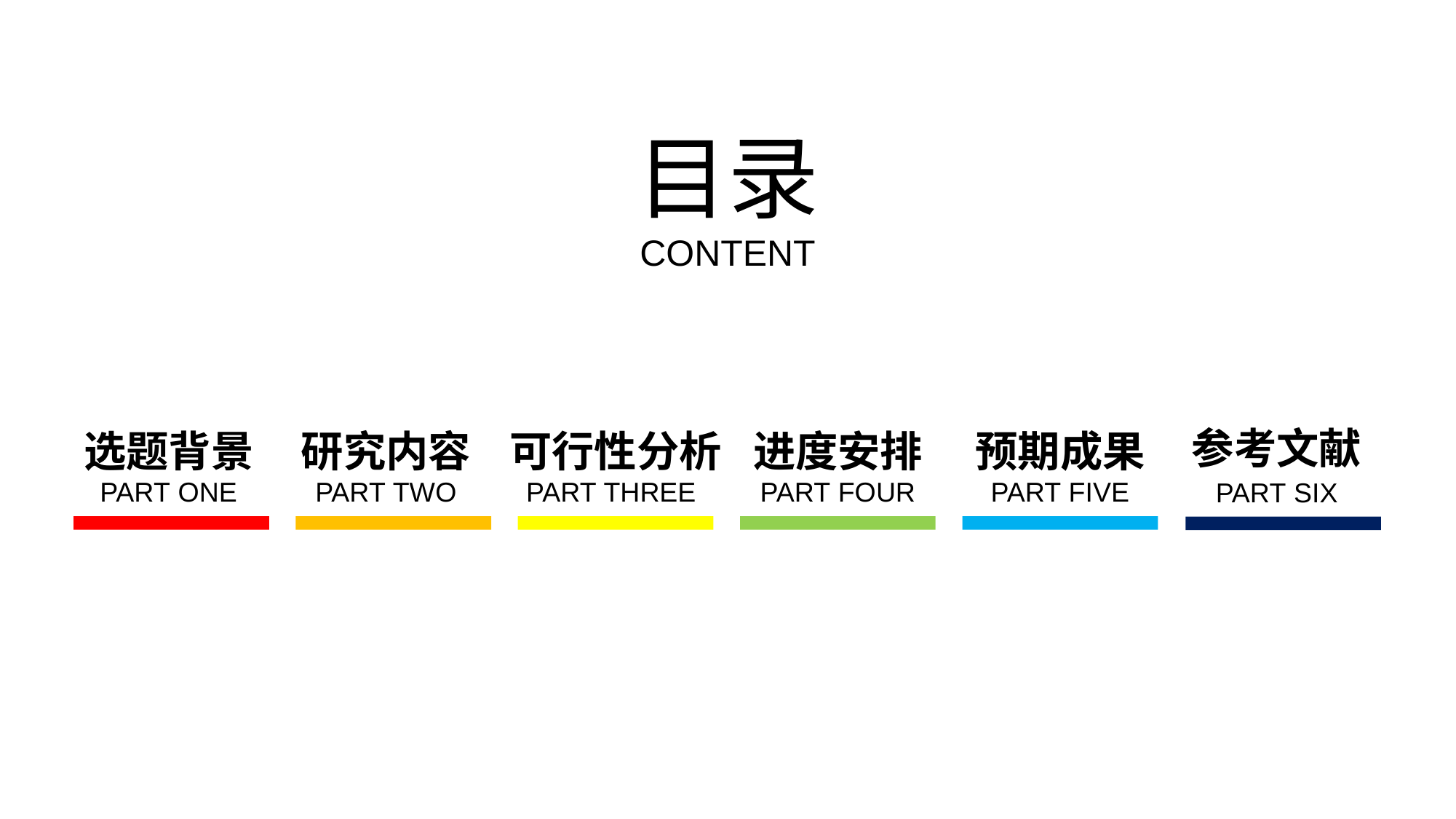

目录
CONTENT
参考文献
PART SIX

选题背景
研究内容
可行性分析
进度安排
预期成果
PART ONE
PART TWO
PART THREE
PART FOUR
PART FIVE